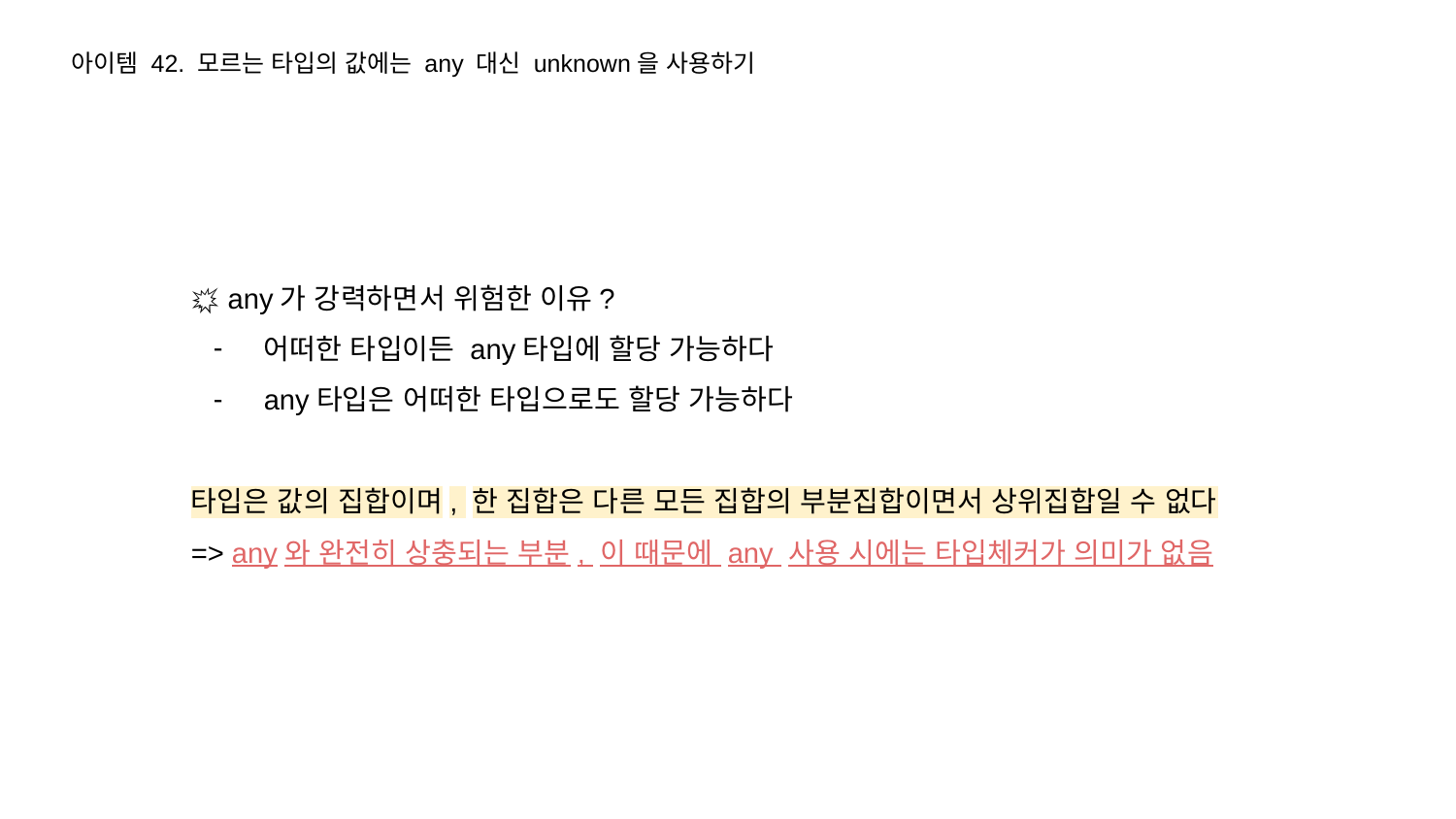

아이템 42. 모르는 타입의 값에는 any 대신 unknown을 사용하기
💥 any가 강력하면서 위험한 이유?
어떠한 타입이든 any타입에 할당 가능하다
any타입은 어떠한 타입으로도 할당 가능하다

타입은 값의 집합이며, 한 집합은 다른 모든 집합의 부분집합이면서 상위집합일 수 없다
=> any와 완전히 상충되는 부분, 이 때문에 any 사용 시에는 타입체커가 의미가 없음